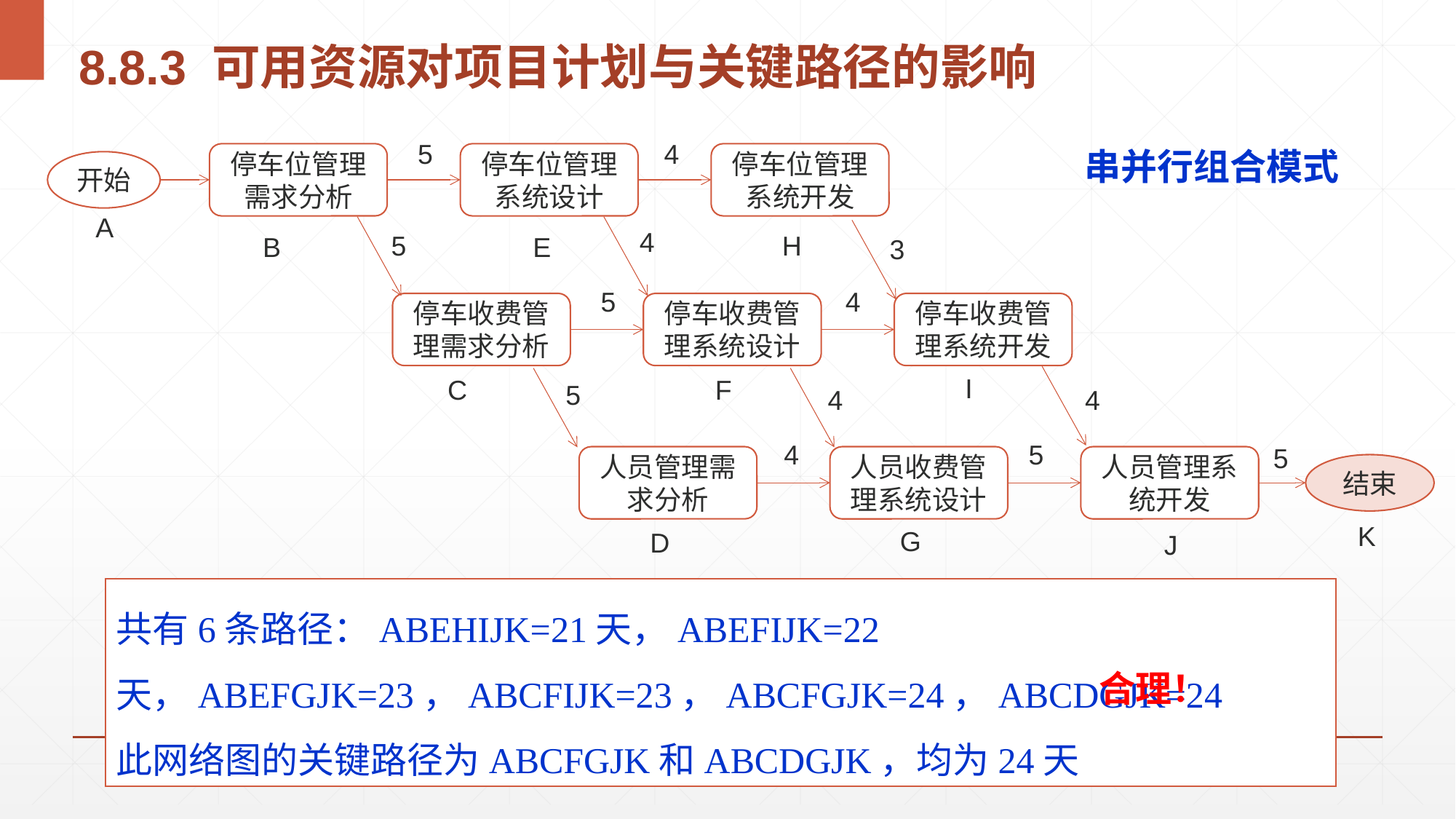

# 8.8.3 可用资源对项目计划与关键路径的影响
5
4
串并行组合模式
停车位管理需求分析
停车位管理系统设计
停车位管理系统开发
开始
A
4
H
5
B
E
3
5
4
停车收费管理需求分析
停车收费管理系统设计
停车收费管理系统开发
I
C
F
5
4
4
4
5
5
人员管理需求分析
人员收费管理系统设计
人员管理系统开发
结束
K
G
D
J
共有6条路径：ABEHIJK=21天，ABEFIJK=22天，ABEFGJK=23，ABCFIJK=23，ABCFGJK=24，ABCDGJK=24
此网络图的关键路径为ABCFGJK和ABCDGJK，均为24天
合理！